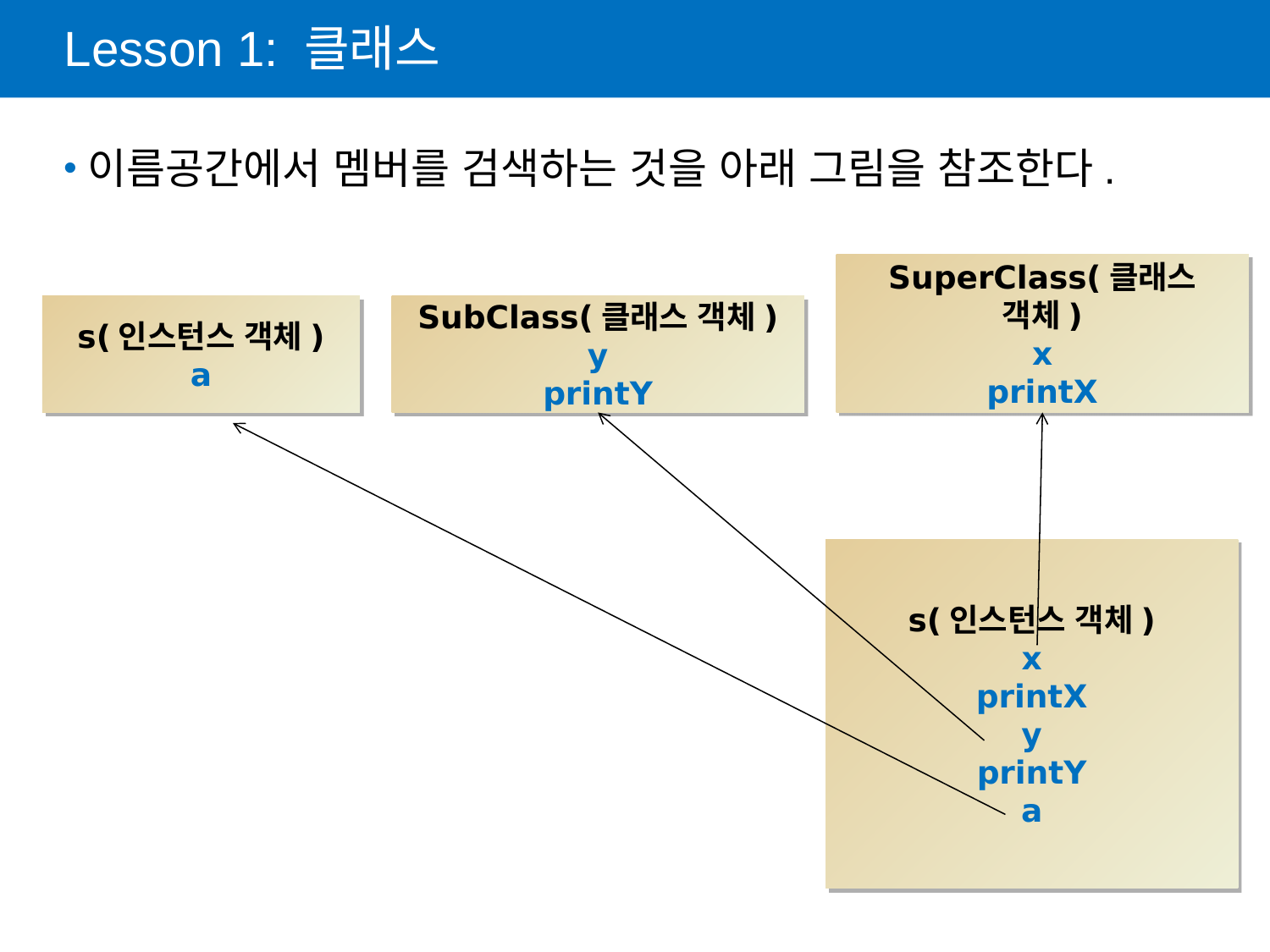

# Lesson 1: 클래스
이름공간에서 멤버를 검색하는 것을 아래 그림을 참조한다.

SuperClass(클래스 객체)
x
printX
s(인스턴스 객체)
a
SubClass(클래스 객체)
y
printY
s(인스턴스 객체)
x
printX
y
printY
a